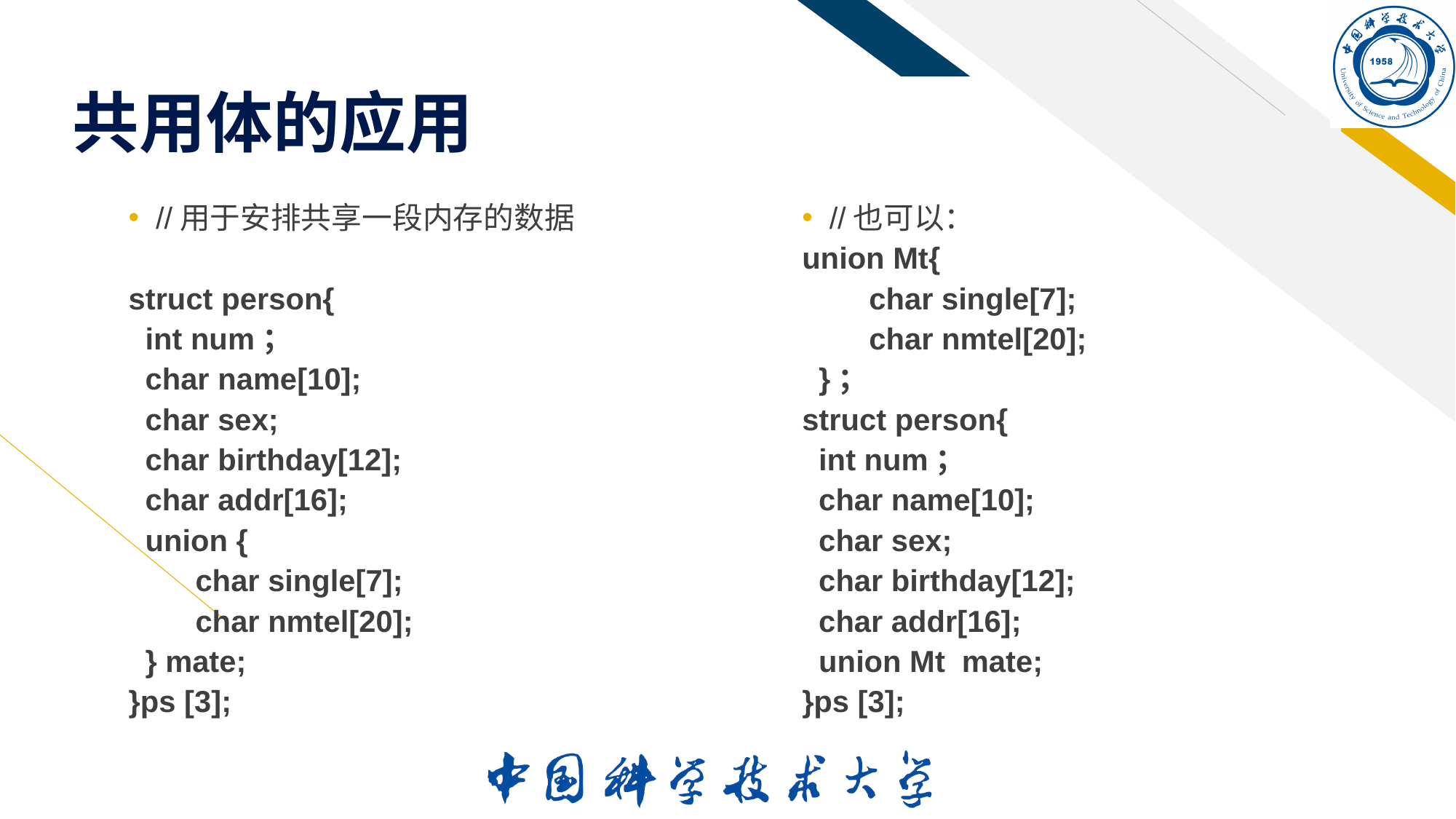

# 共用体的应用
//用于安排共享一段内存的数据

struct person{
  int num；
  char name[10];
  char sex;
  char birthday[12];
  char addr[16];
  union {
        char single[7];
        char nmtel[20];
  } mate;
}ps [3];
//也可以：
union Mt{
        char single[7];
        char nmtel[20];
  }；
struct person{
  int num；
  char name[10];
  char sex;
  char birthday[12];
  char addr[16];
  union Mt  mate;
}ps [3];